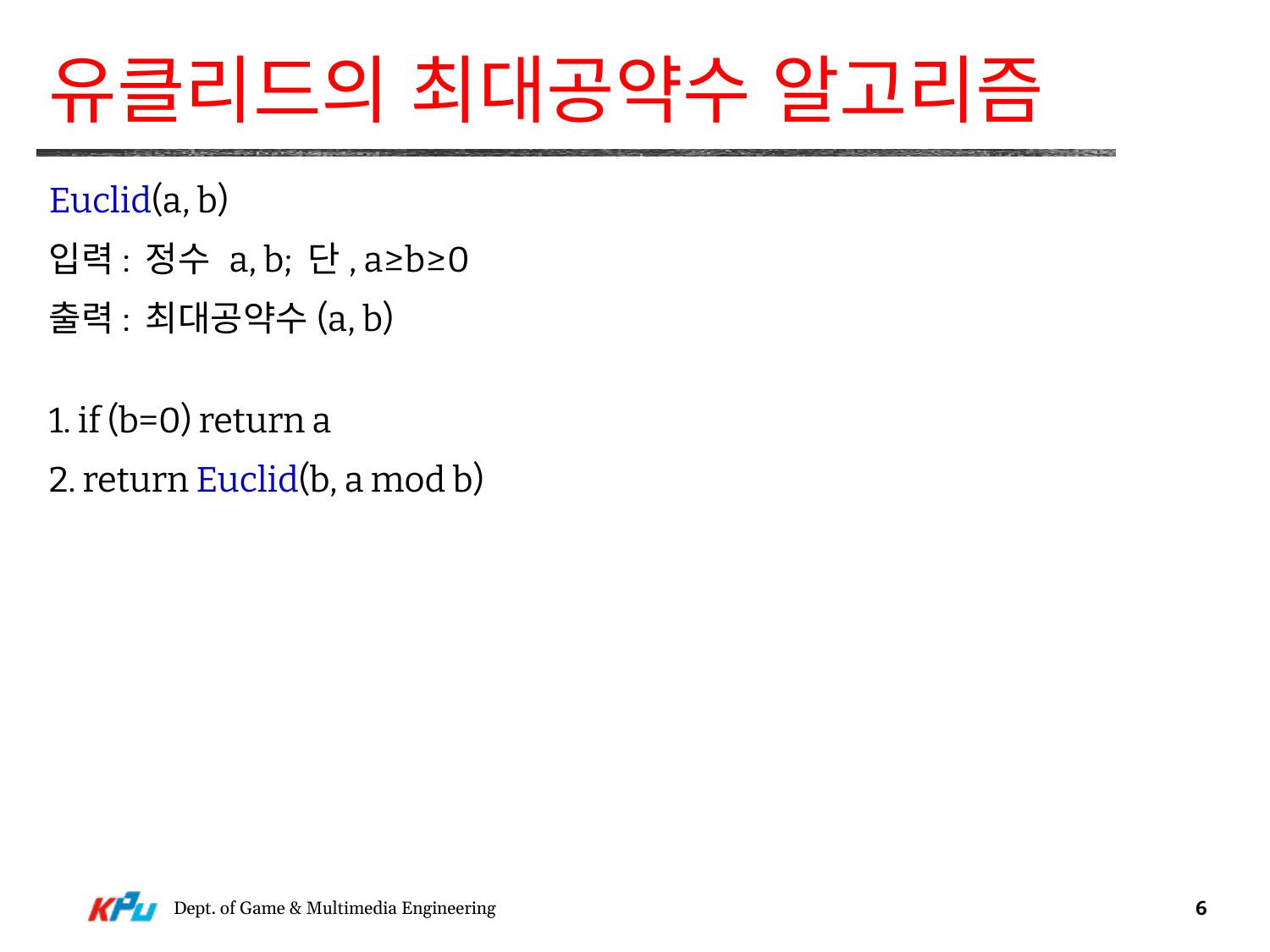

# 유클리드의 최대공약수 알고리즘
Euclid(a, b)
입력: 정수 a, b; 단, a≥b≥0
출력: 최대공약수(a, b)
1. if (b=0) return a
2. return Euclid(b, a mod b)

Dept. of Game & Multimedia Engineering
6